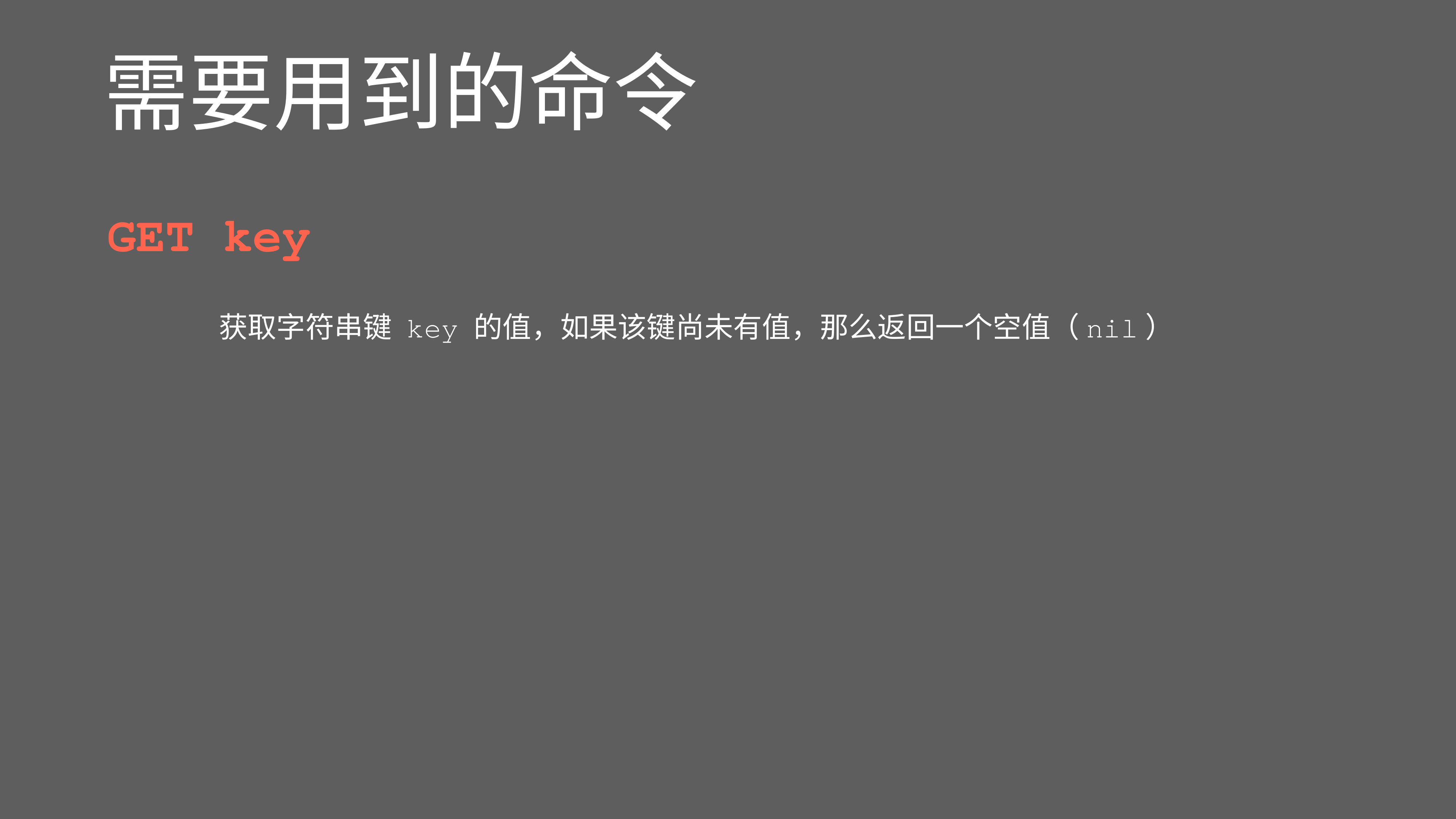

# 需要用到的命令
GET key
获取字符串键 key 的值，如果该键尚未有值，那么返回一个空值（nil）